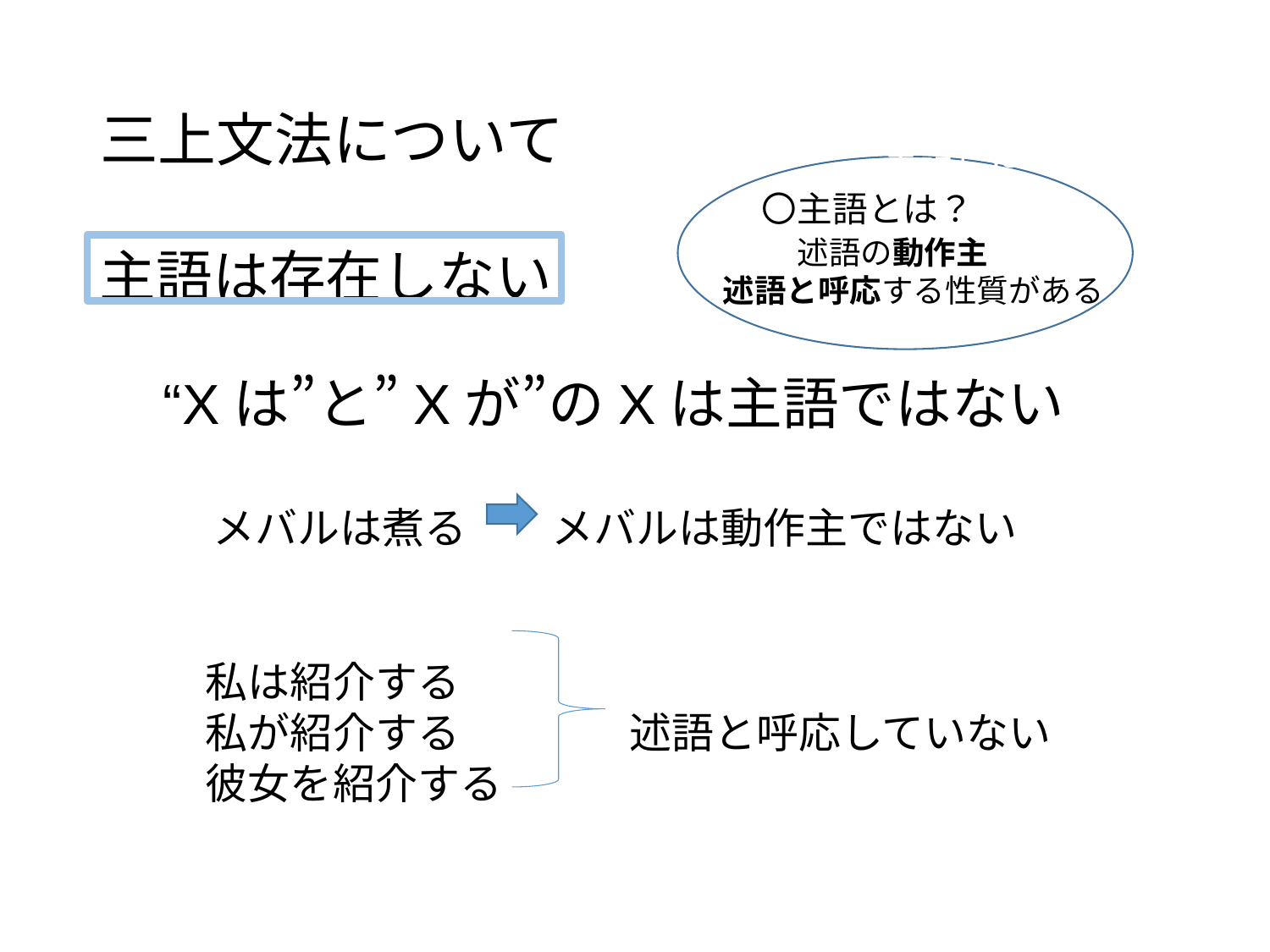

# 三上文法について
主語とは何か？
　述語の動作主
　述語と呼応する性質がある

　　〇主語とは？
　　　述語の動作主
　述語と呼応する性質がある

主語は存在しない

“Xは”と”Xが”のXは主語ではない

　メバルは煮る　　メバルは動作主ではない

　私は紹介する
　私が紹介する　　　　述語と呼応していない
　彼女を紹介する